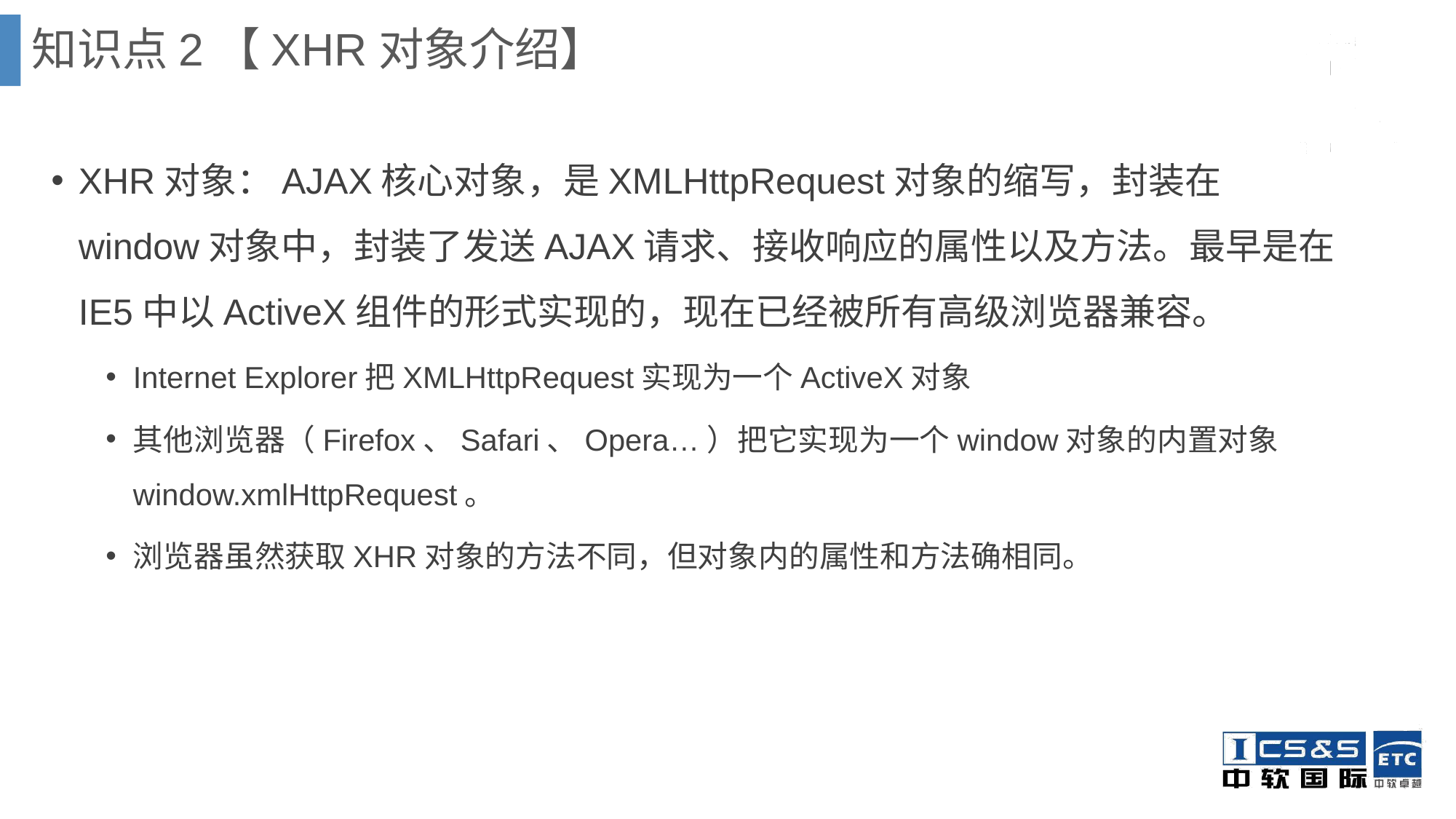

知识点2【XHR对象介绍】
XHR对象：AJAX核心对象，是XMLHttpRequest对象的缩写，封装在window对象中，封装了发送AJAX请求、接收响应的属性以及方法。最早是在IE5中以ActiveX组件的形式实现的，现在已经被所有高级浏览器兼容。
Internet Explorer把XMLHttpRequest实现为一个ActiveX对象
其他浏览器（Firefox、Safari、Opera…）把它实现为一个window对象的内置对象window.xmlHttpRequest。
浏览器虽然获取XHR对象的方法不同，但对象内的属性和方法确相同。